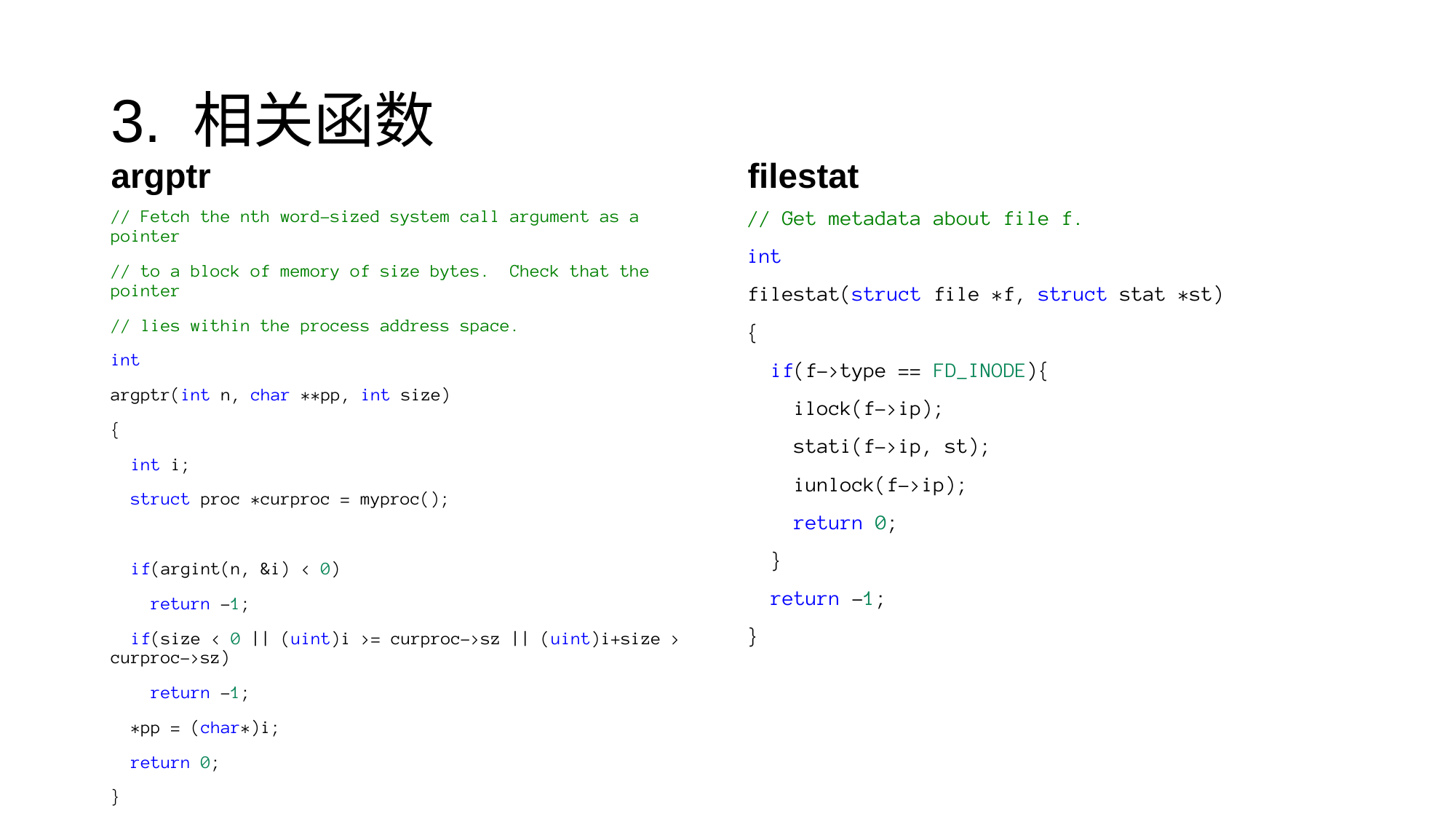

# 3. 相关函数
argptr
filestat
// Fetch the nth word-sized system call argument as a pointer
// to a block of memory of size bytes.  Check that the pointer
// lies within the process address space.
int
argptr(int n, char **pp, int size)
{
  int i;
  struct proc *curproc = myproc();

  if(argint(n, &i) < 0)
    return -1;
  if(size < 0 || (uint)i >= curproc->sz || (uint)i+size > curproc->sz)
    return -1;
  *pp = (char*)i;
  return 0;
}
// Get metadata about file f.
int
filestat(struct file *f, struct stat *st)
{
  if(f->type == FD_INODE){
    ilock(f->ip);
    stati(f->ip, st);
    iunlock(f->ip);
    return 0;
  }
  return -1;
}